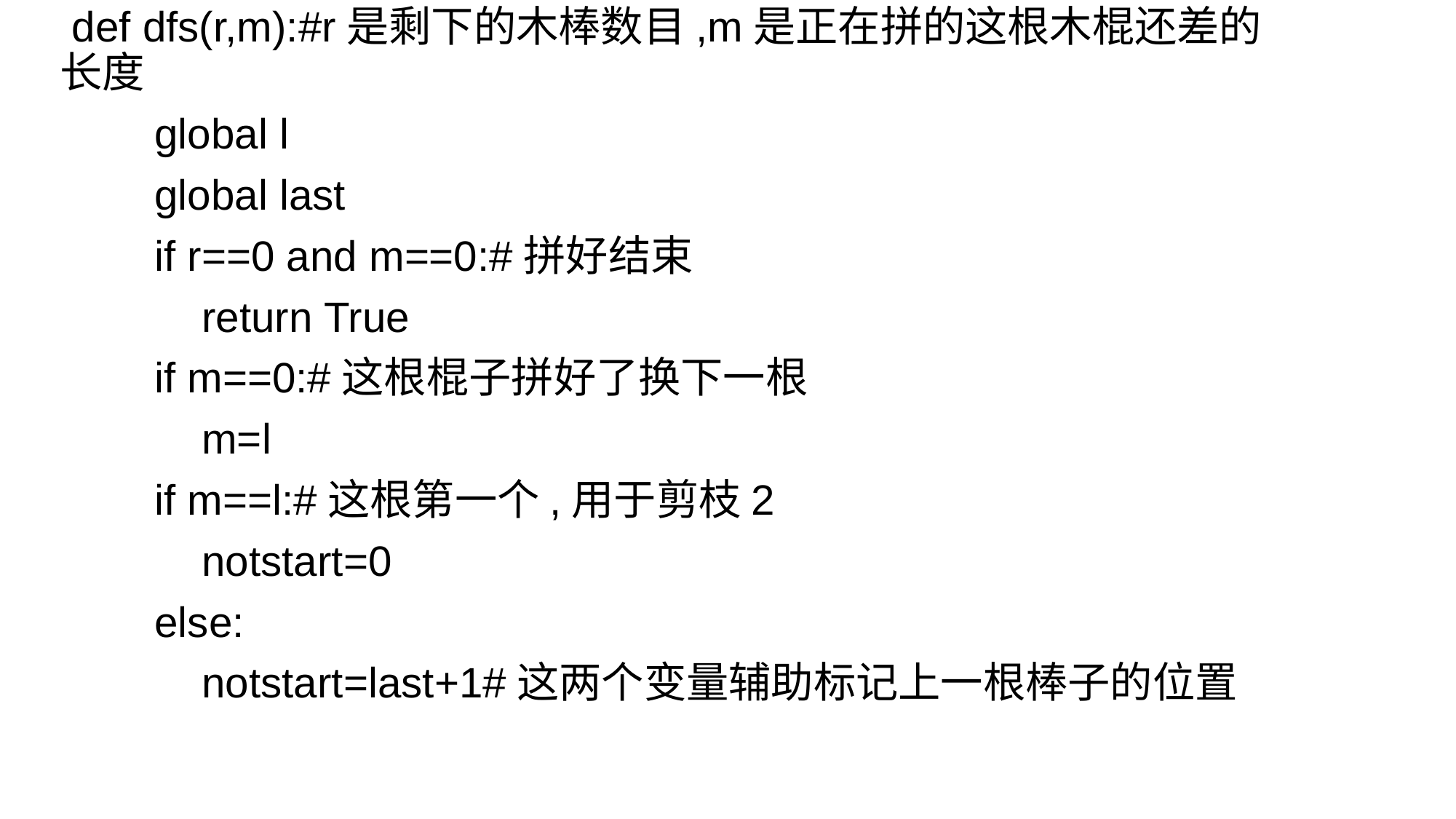

def dfs(r,m):#r是剩下的木棒数目,m是正在拼的这根木棍还差的长度
        global l
        global last
        if r==0 and m==0:#拼好结束
            return True
        if m==0:#这根棍子拼好了换下一根
            m=l
        if m==l:#这根第一个,用于剪枝2
            notstart=0
        else:
            notstart=last+1#这两个变量辅助标记上一根棒子的位置